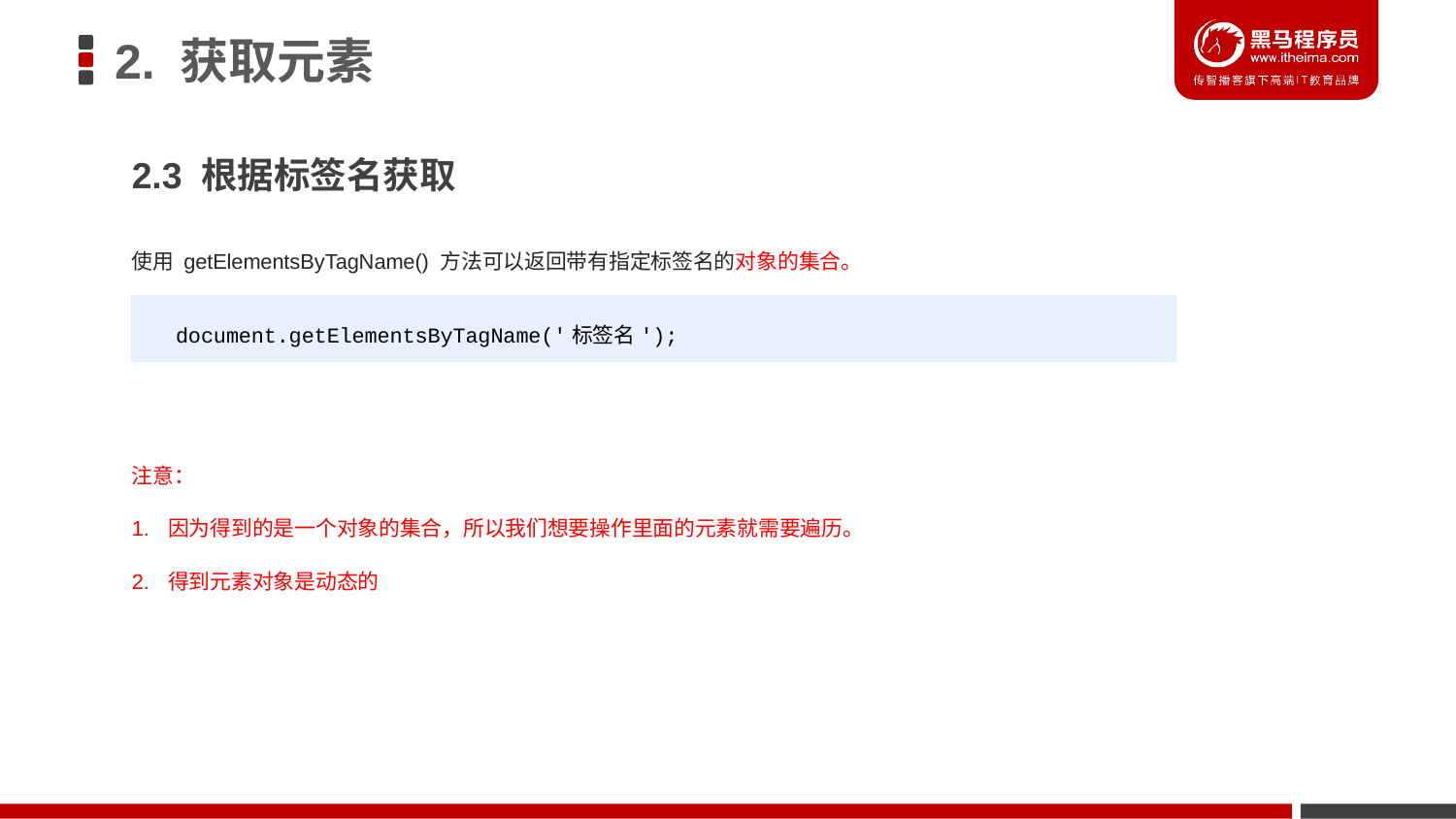

# 2. 获取元素
2.3 根据标签名获取
使用 getElementsByTagName() 方法可以返回带有指定标签名的对象的集合。
 document.getElementsByTagName('标签名');
注意：
因为得到的是一个对象的集合，所以我们想要操作里面的元素就需要遍历。
得到元素对象是动态的